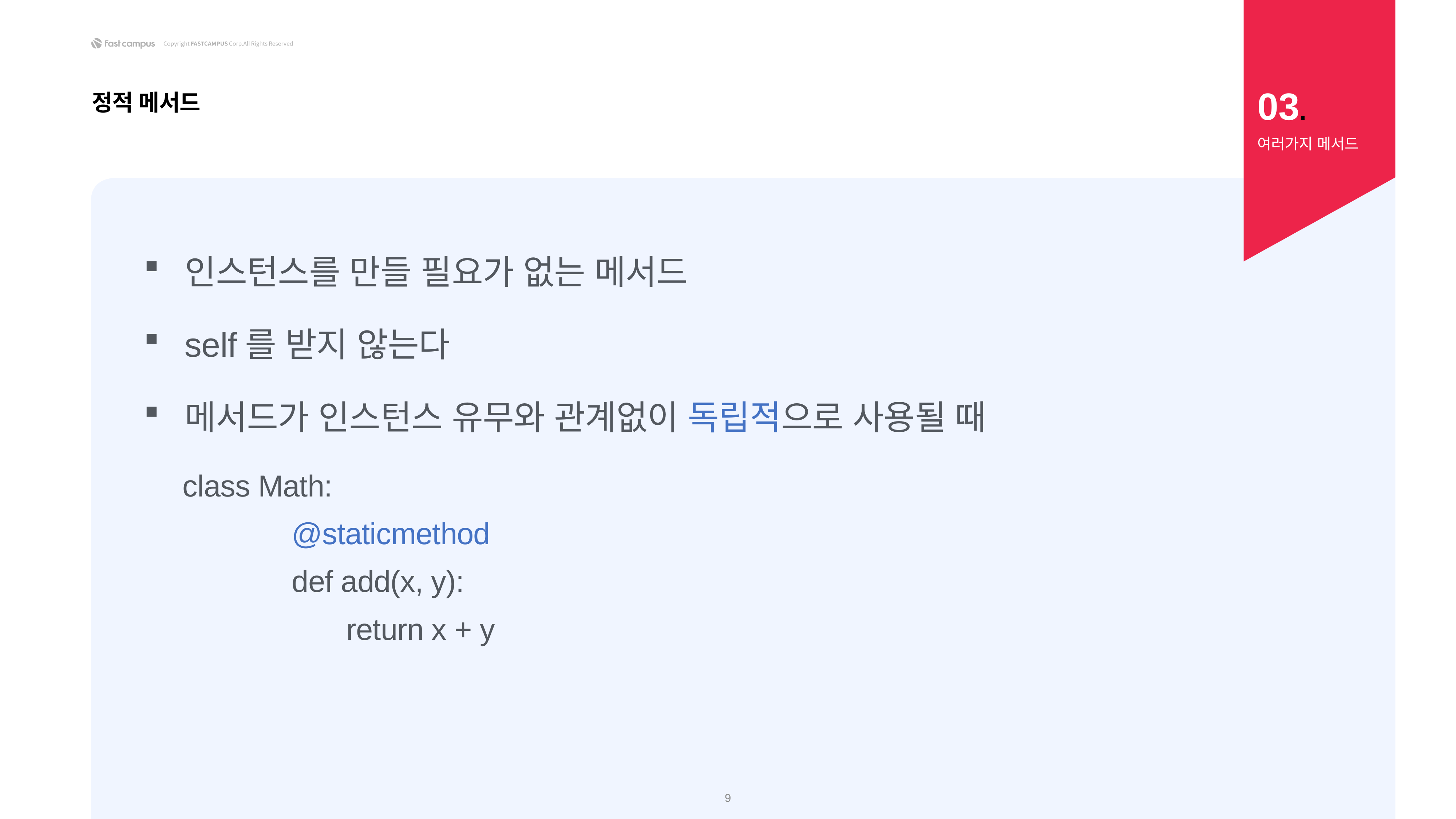

03.
정적 메서드
여러가지 메서드
인스턴스를 만들 필요가 없는 메서드
self를 받지 않는다
메서드가 인스턴스 유무와 관계없이 독립적으로 사용될 때
class Math:
		@staticmethod
    		def add(x, y):
        		return x + y
9